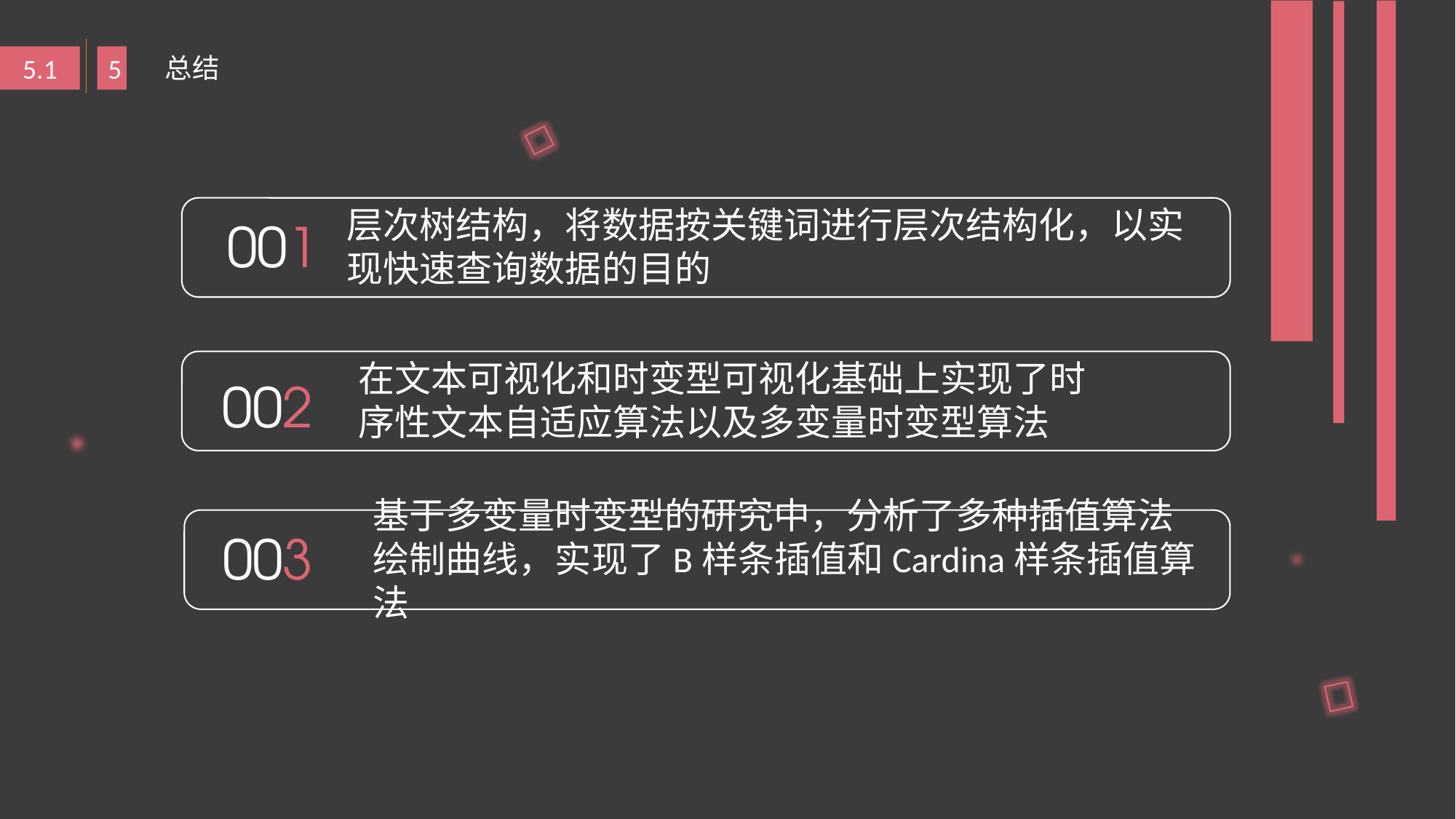

总结
5
5.1

层次树结构，将数据按关键词进行层次结构化，以实现快速查询数据的目的

001
在文本可视化和时变型可视化基础上实现了时序性文本自适应算法以及多变量时变型算法

002

基于多变量时变型的研究中，分析了多种插值算法绘制曲线，实现了B样条插值和Cardina样条插值算法

003